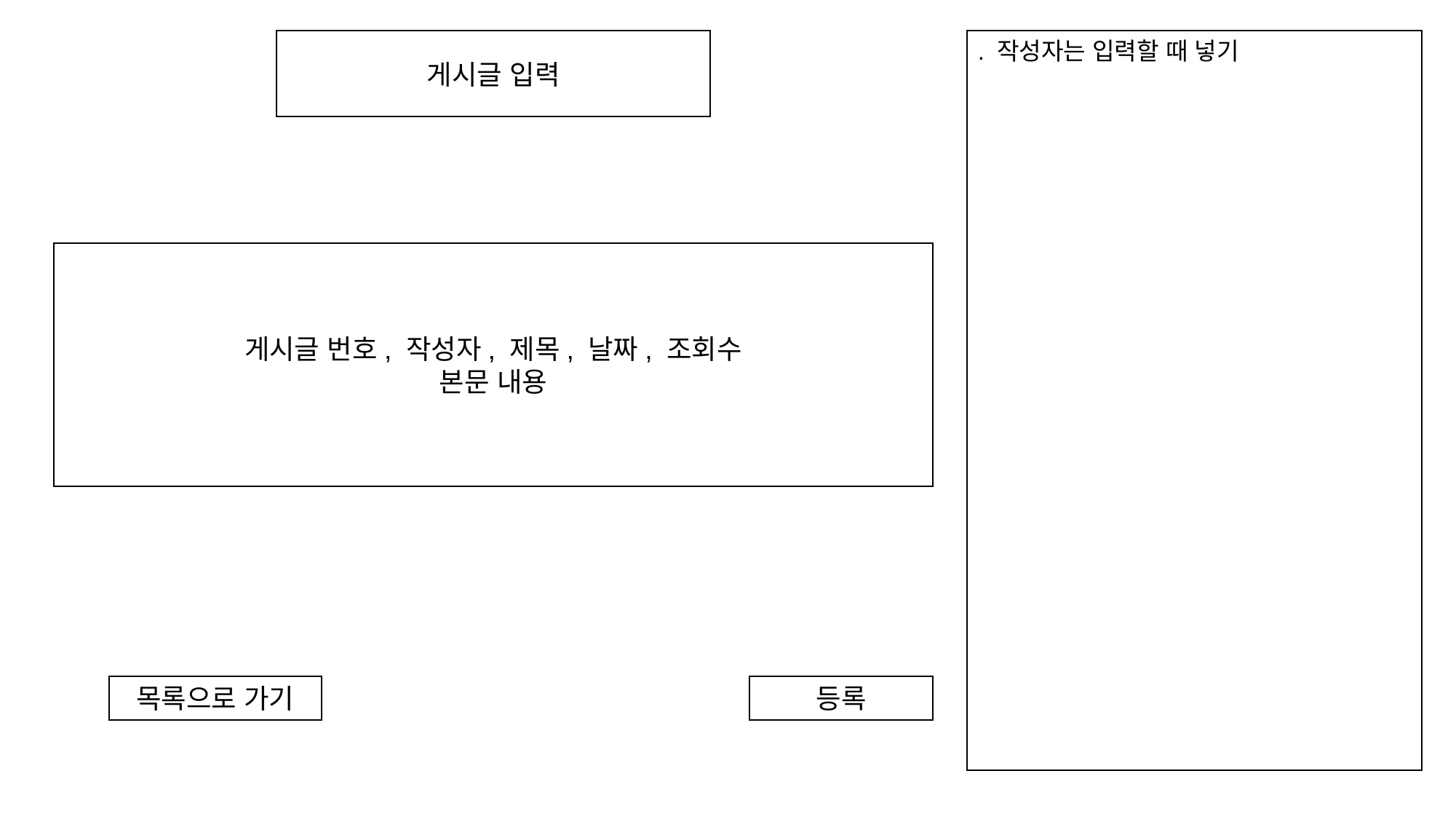

게시글 입력
. 작성자는 입력할 때 넣기
게시글 번호, 작성자, 제목, 날짜, 조회수
본문 내용
목록으로 가기
등록